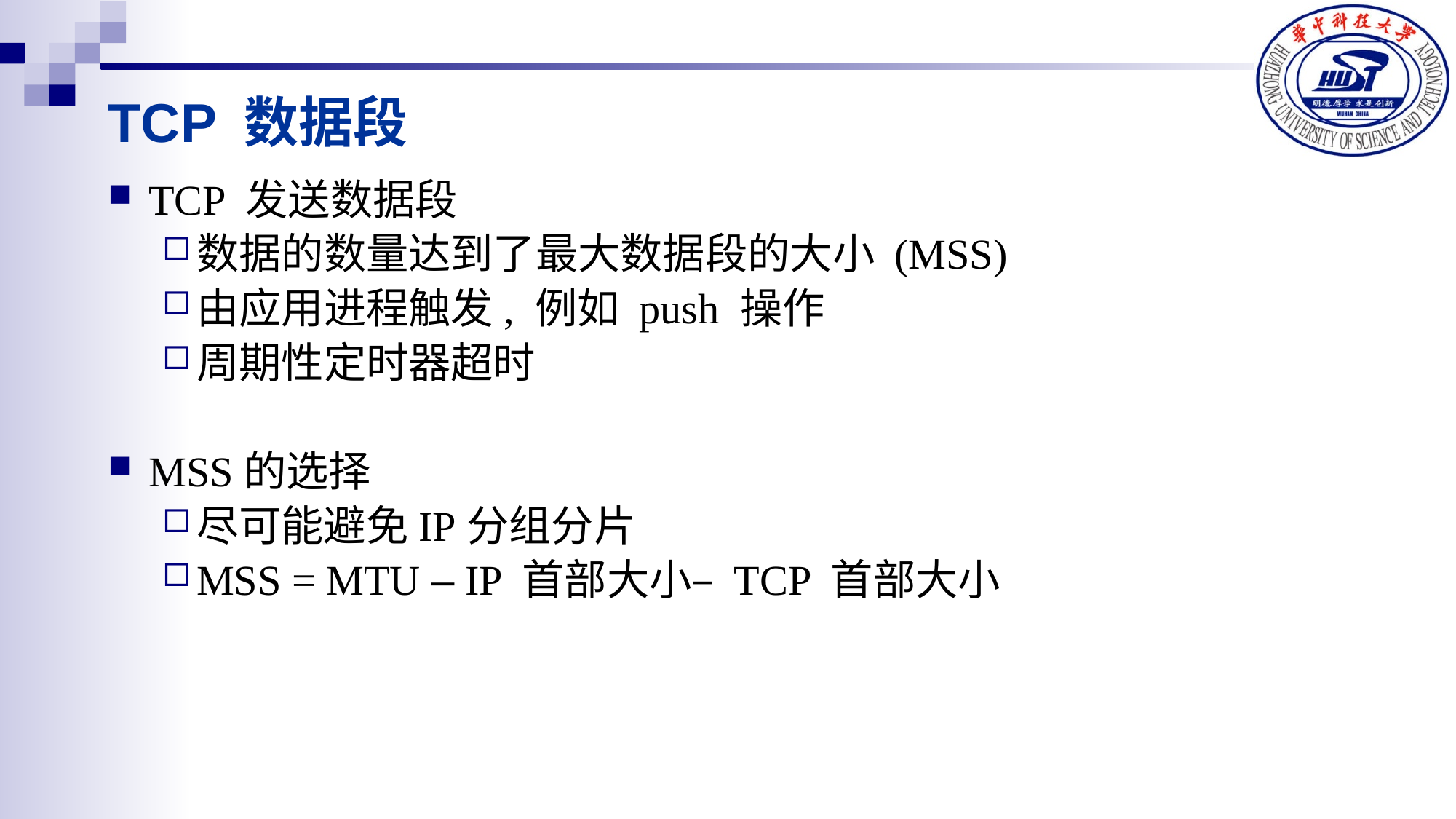

# TCP 数据段
TCP 发送数据段
数据的数量达到了最大数据段的大小 (MSS)
由应用进程触发, 例如 push 操作
周期性定时器超时

MSS的选择
尽可能避免IP分组分片
MSS = MTU – IP 首部大小– TCP 首部大小